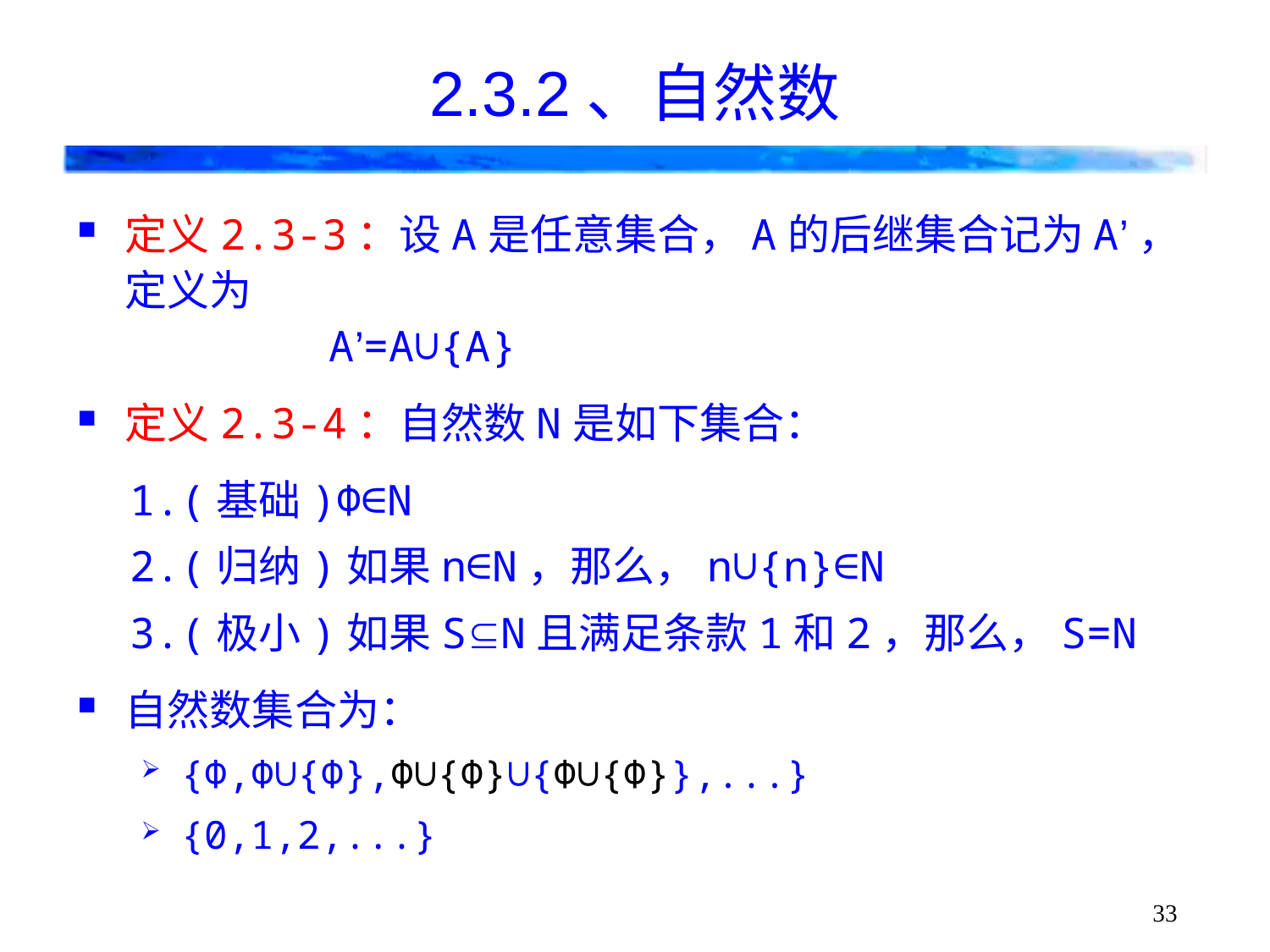

# 2.3.2、自然数
定义2.3-3：设A是任意集合，A的后继集合记为A’，定义为
A’=A∪{A}
定义2.3-4：自然数N是如下集合：
(基础)Φ∈N
(归纳)如果n∈N，那么，n∪{n}∈N
(极小)如果S⊆N且满足条款1和2，那么，S=N
自然数集合为：
{Φ,Φ∪{Φ},Φ∪{Φ}∪{Φ∪{Φ}},...}
{0,1,2,...}
33